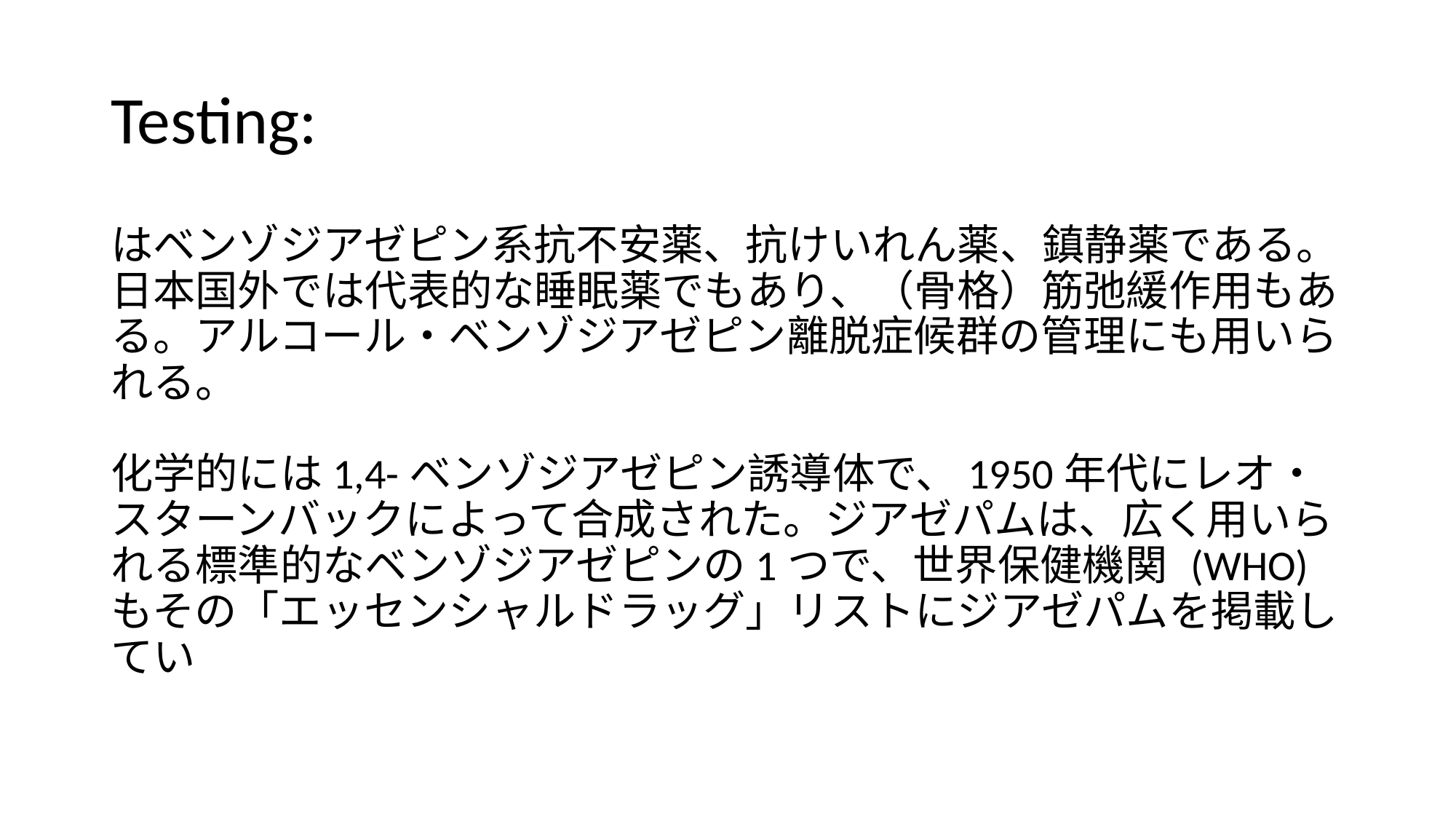

Testing:
はベンゾジアゼピン系抗不安薬、抗けいれん薬、鎮静薬である。日本国外では代表的な睡眠薬でもあり、（骨格）筋弛緩作用もある。アルコール・ベンゾジアゼピン離脱症候群の管理にも用いられる。

化学的には1,4-ベンゾジアゼピン誘導体で、1950年代にレオ・スターンバックによって合成された。ジアゼパムは、広く用いられる標準的なベンゾジアゼピンの1つで、世界保健機関 (WHO) もその「エッセンシャルドラッグ」リストにジアゼパムを掲載してい